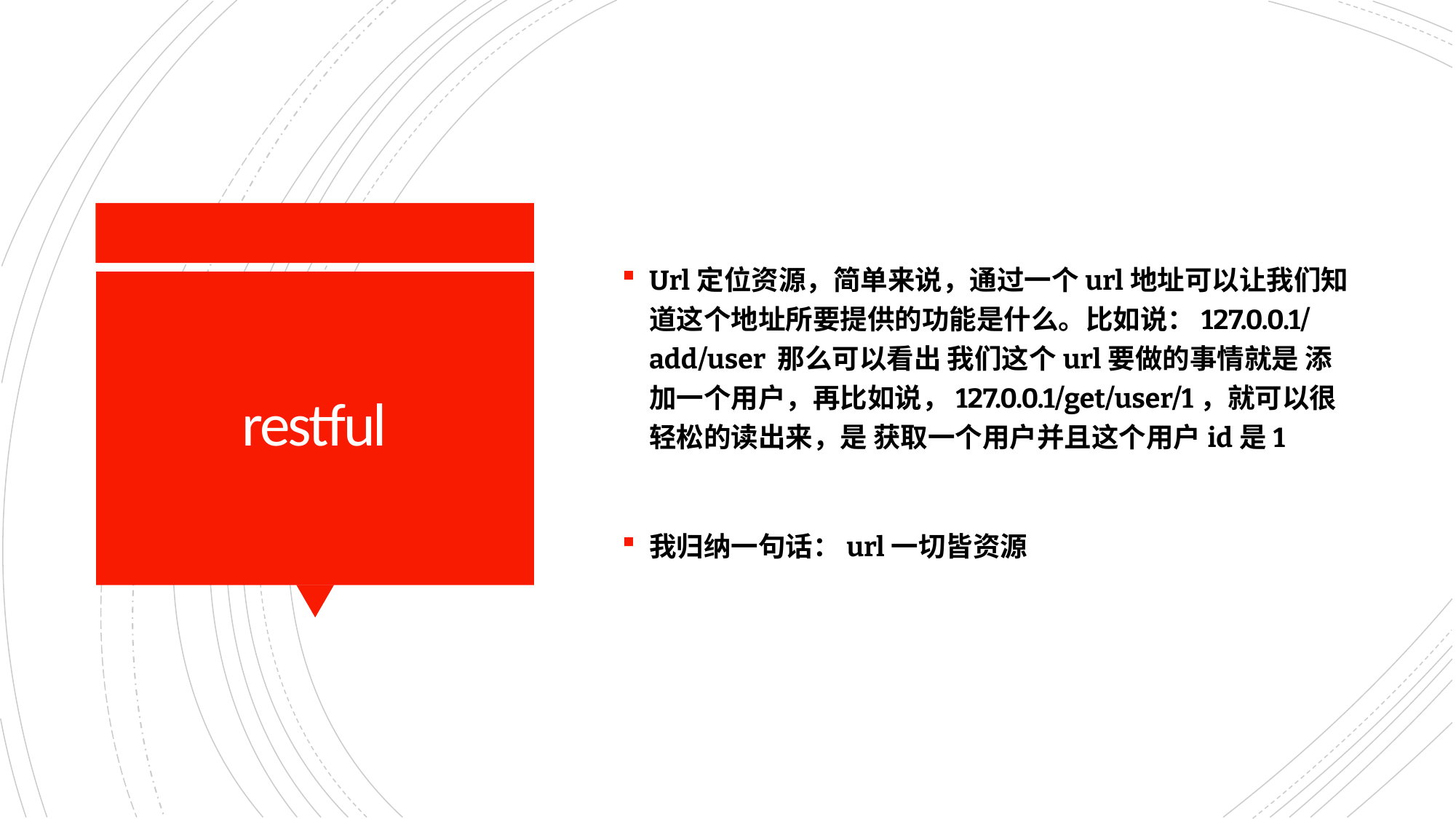

Url定位资源，简单来说，通过一个url地址可以让我们知道这个地址所要提供的功能是什么。比如说：127.0.0.1/add/user 那么可以看出 我们这个url要做的事情就是 添加一个用户，再比如说，127.0.0.1/get/user/1，就可以很轻松的读出来，是 获取一个用户并且这个用户id是1

我归纳一句话：url一切皆资源
# restful